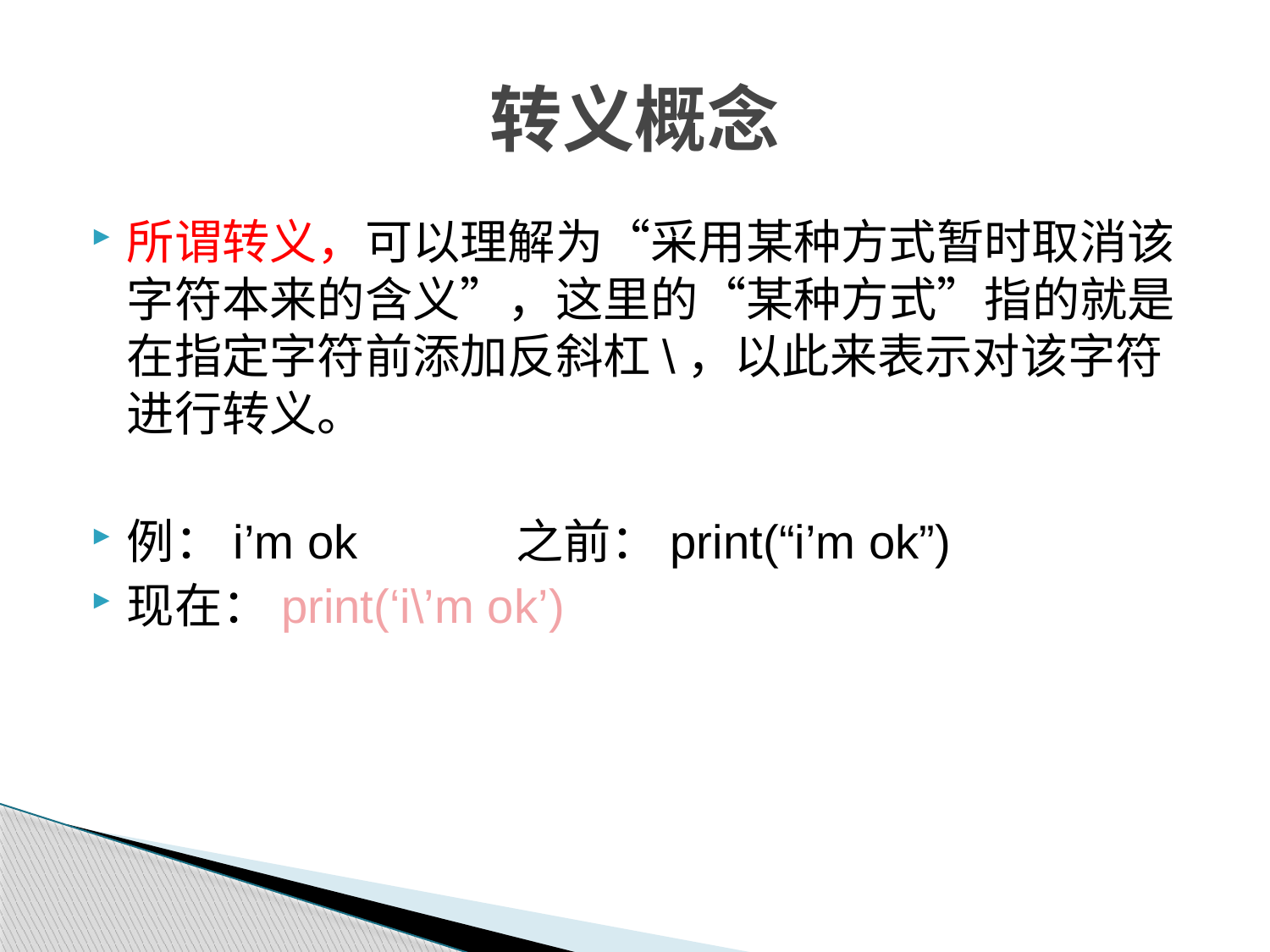

# 转义概念
所谓转义，可以理解为“采用某种方式暂时取消该字符本来的含义”，这里的“某种方式”指的就是在指定字符前添加反斜杠\，以此来表示对该字符进行转义。

例：i’m ok           之前：print(“i’m ok”)
现在：print(‘i\’m ok’)